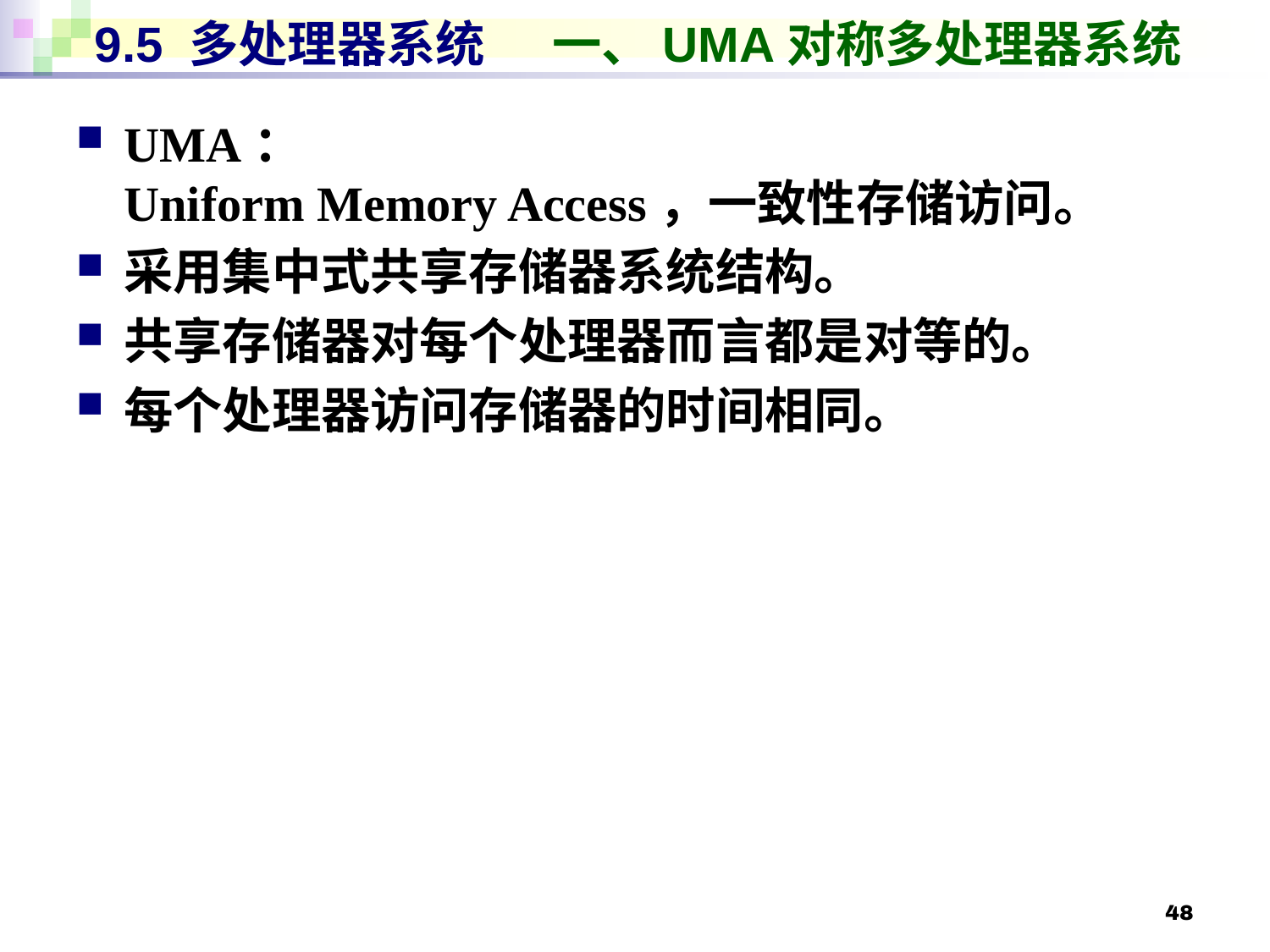

# 9.5 多处理器系统      一、UMA对称多处理器系统
UMA：
Uniform Memory Access，一致性存储访问。
采用集中式共享存储器系统结构。
共享存储器对每个处理器而言都是对等的。
每个处理器访问存储器的时间相同。
48